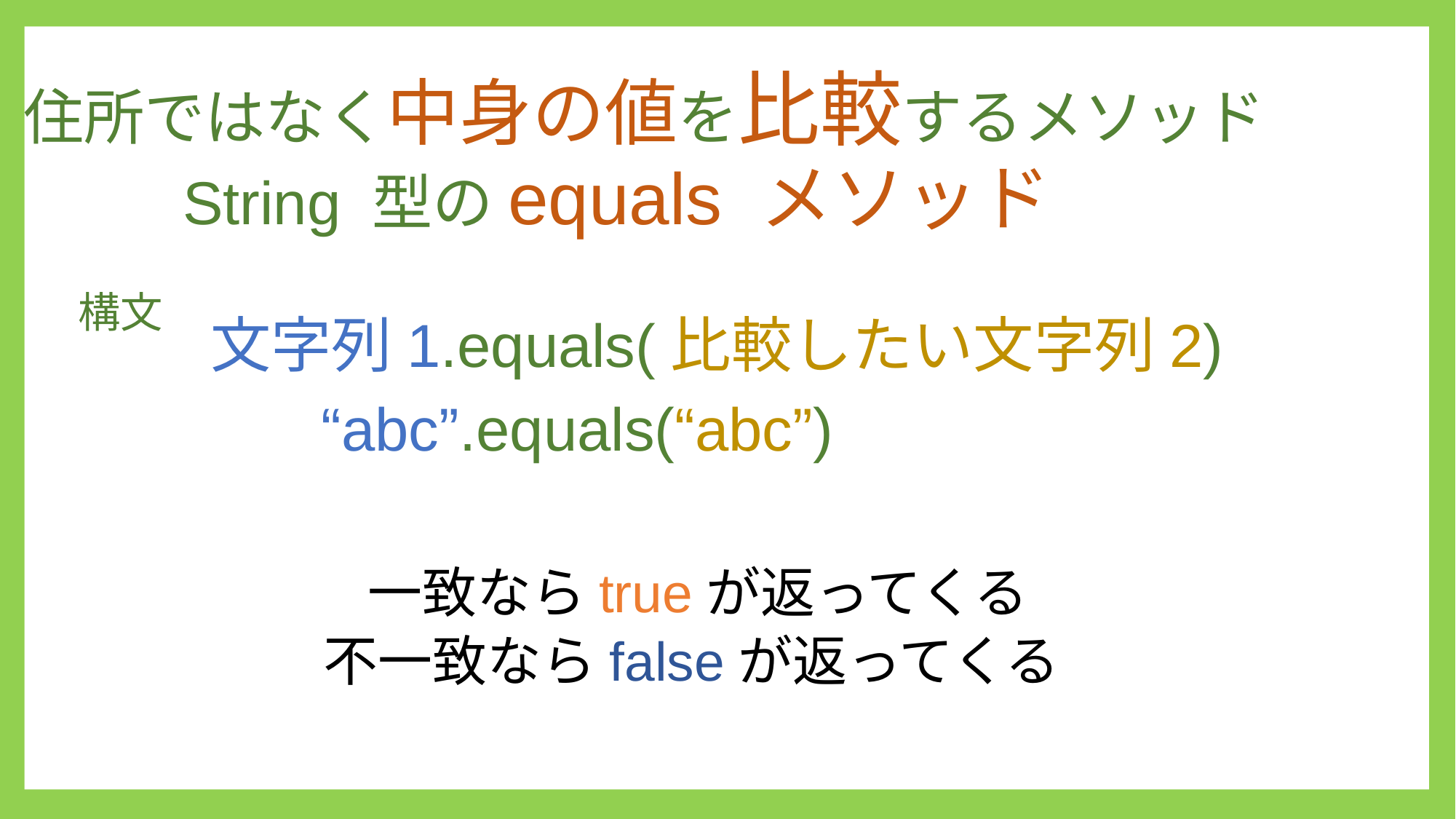

住所ではなく中身の値を比較するメソッド
String 型のequals メソッド
構文
文字列1.equals(比較したい文字列2)
“abc”.equals(“abc”)
一致ならtrueが返ってくる
不一致ならfalseが返ってくる